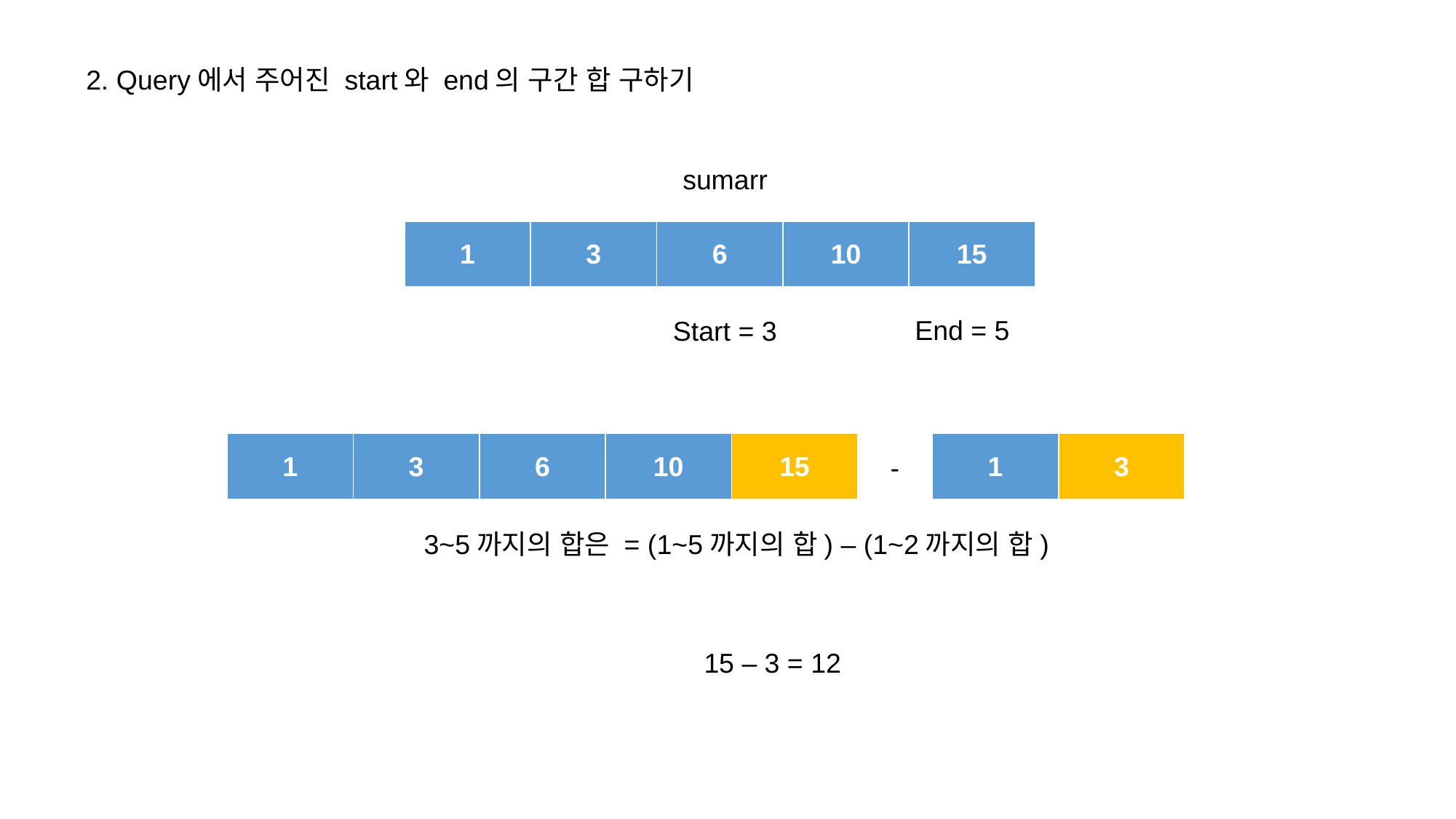

2. Query에서 주어진 start와 end의 구간 합 구하기
sumarr
| 1 | 3 | 6 | 10 | 15 |
| --- | --- | --- | --- | --- |
End = 5
Start = 3
| 1 | 3 | 6 | 10 | 15 |
| --- | --- | --- | --- | --- |
| 1 | 3 |
| --- | --- |
-
3~5까지의 합은 = (1~5까지의 합) – (1~2까지의 합)
15 – 3 = 12